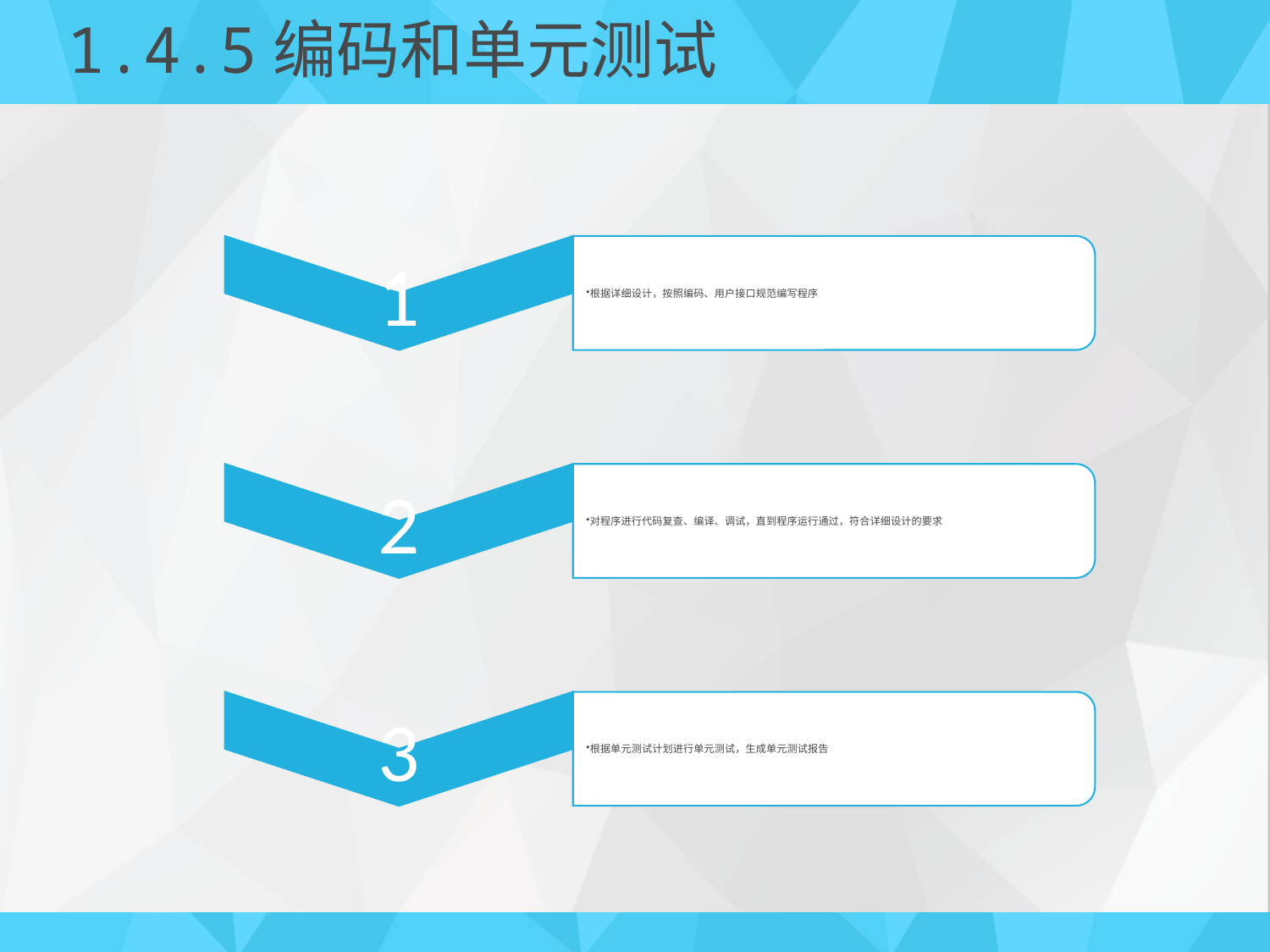

# 1.4.5编码和单元测试
1
根据详细设计，按照编码、用户接口规范编写程序
2
对程序进行代码复查、编译、调试，直到程序运行通过，符合详细设计的要求
3
根据单元测试计划进行单元测试，生成单元测试报告